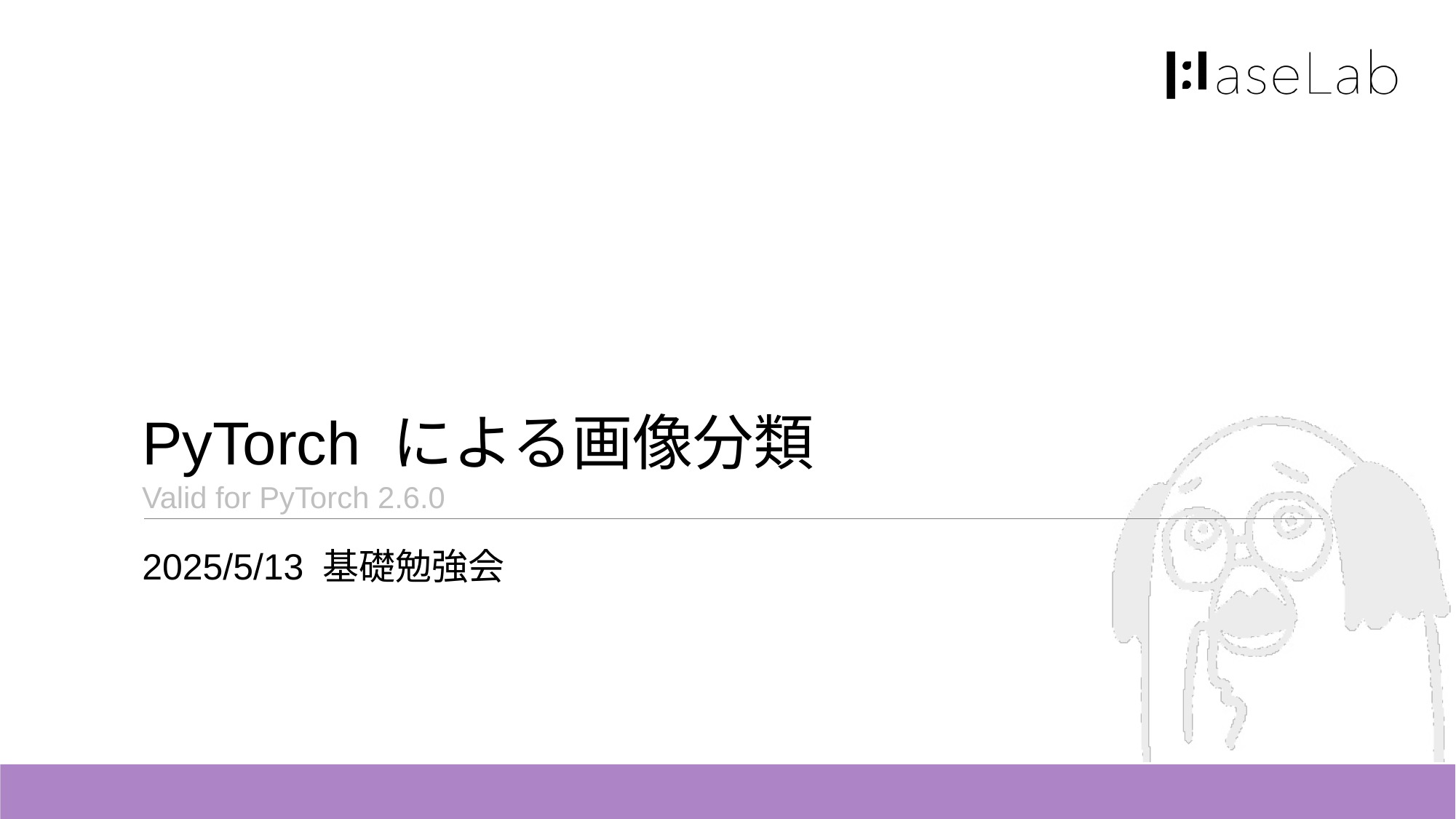

# PyTorch による画像分類
Valid for PyTorch 2.6.0
2025/5/13 基礎勉強会